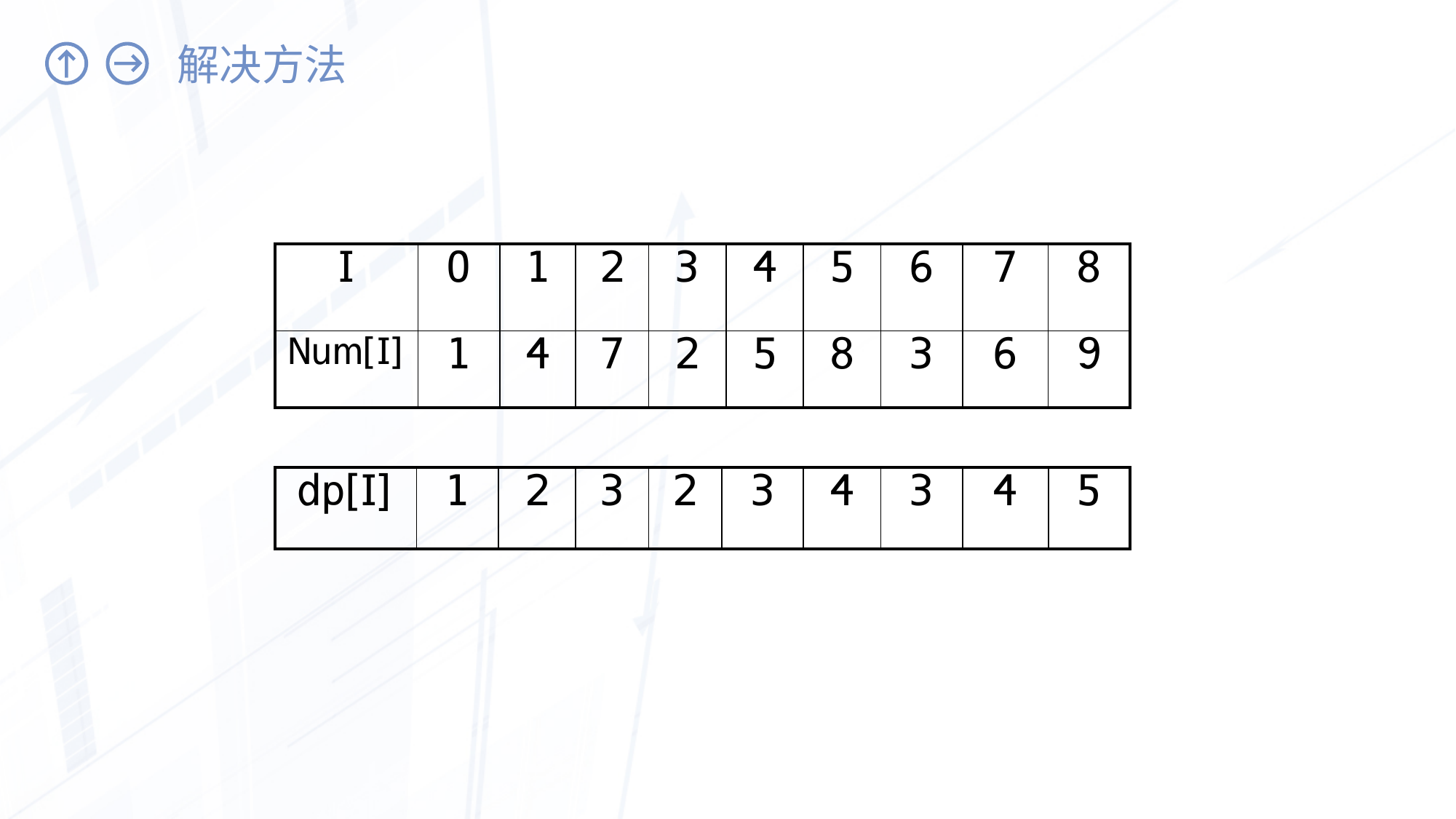

# 解决方法
| I | 0 | 1 | 2 | 3 | 4 | 5 | 6 | 7 | 8 |
| --- | --- | --- | --- | --- | --- | --- | --- | --- | --- |
| Num[I] | 1 | 4 | 7 | 2 | 5 | 8 | 3 | 6 | 9 |
| dp[I] | 1 | 2 | 3 | 2 | 3 | 4 | 3 | 4 | 5 |
| --- | --- | --- | --- | --- | --- | --- | --- | --- | --- |